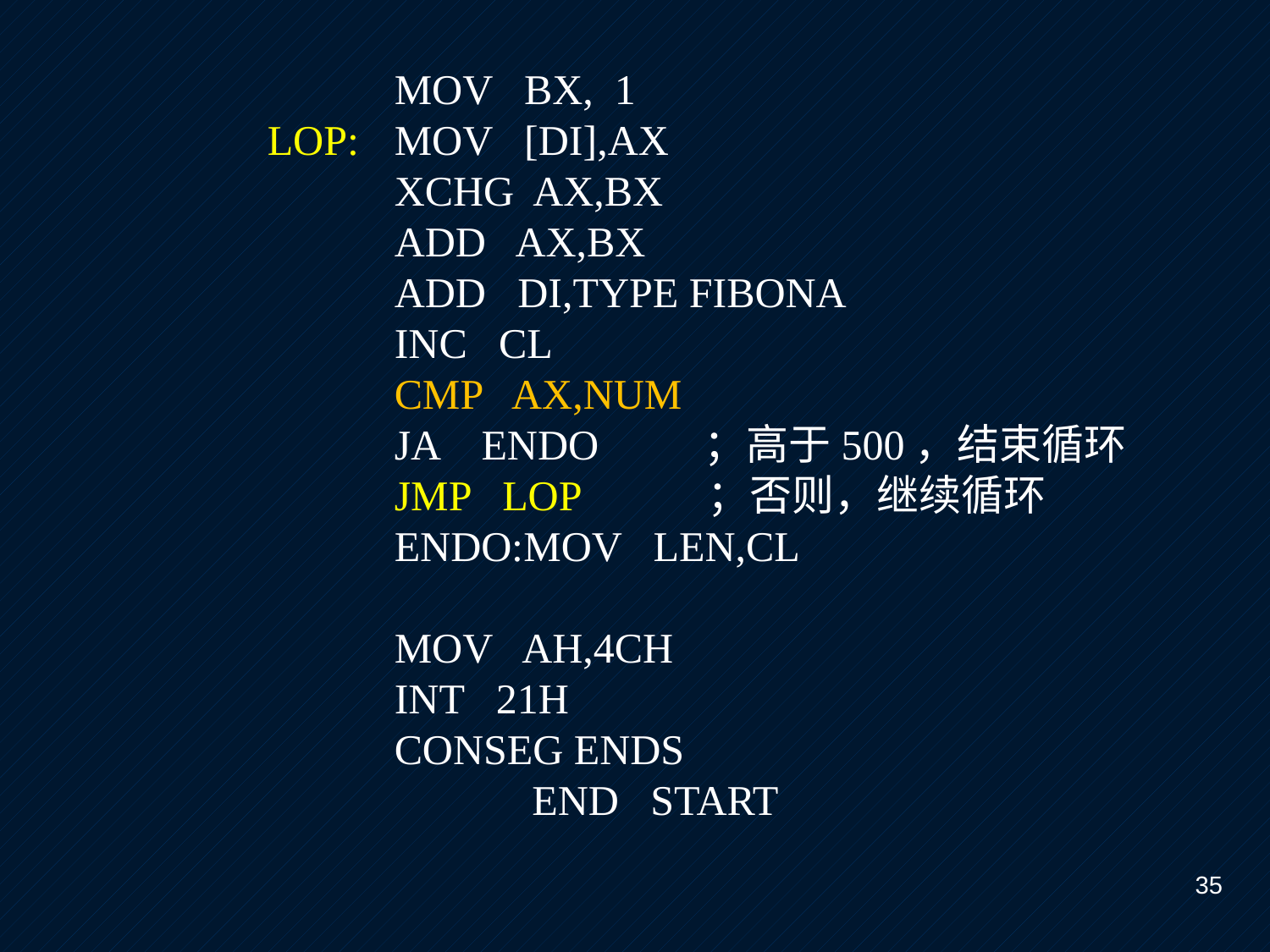

MOV   BX,  1
LOP:  	MOV   [DI],AX
          	XCHG  AX,BX
          	ADD   AX,BX
          	ADD   DI,TYPE FIBONA
           	INC   CL
CMP   AX,NUM
JA    ENDO         ；高于500，结束循环
JMP   LOP           ；否则，继续循环
ENDO:MOV   LEN,CL

MOV   AH,4CH
INT   21H
CONSEG ENDS
             END   START

35